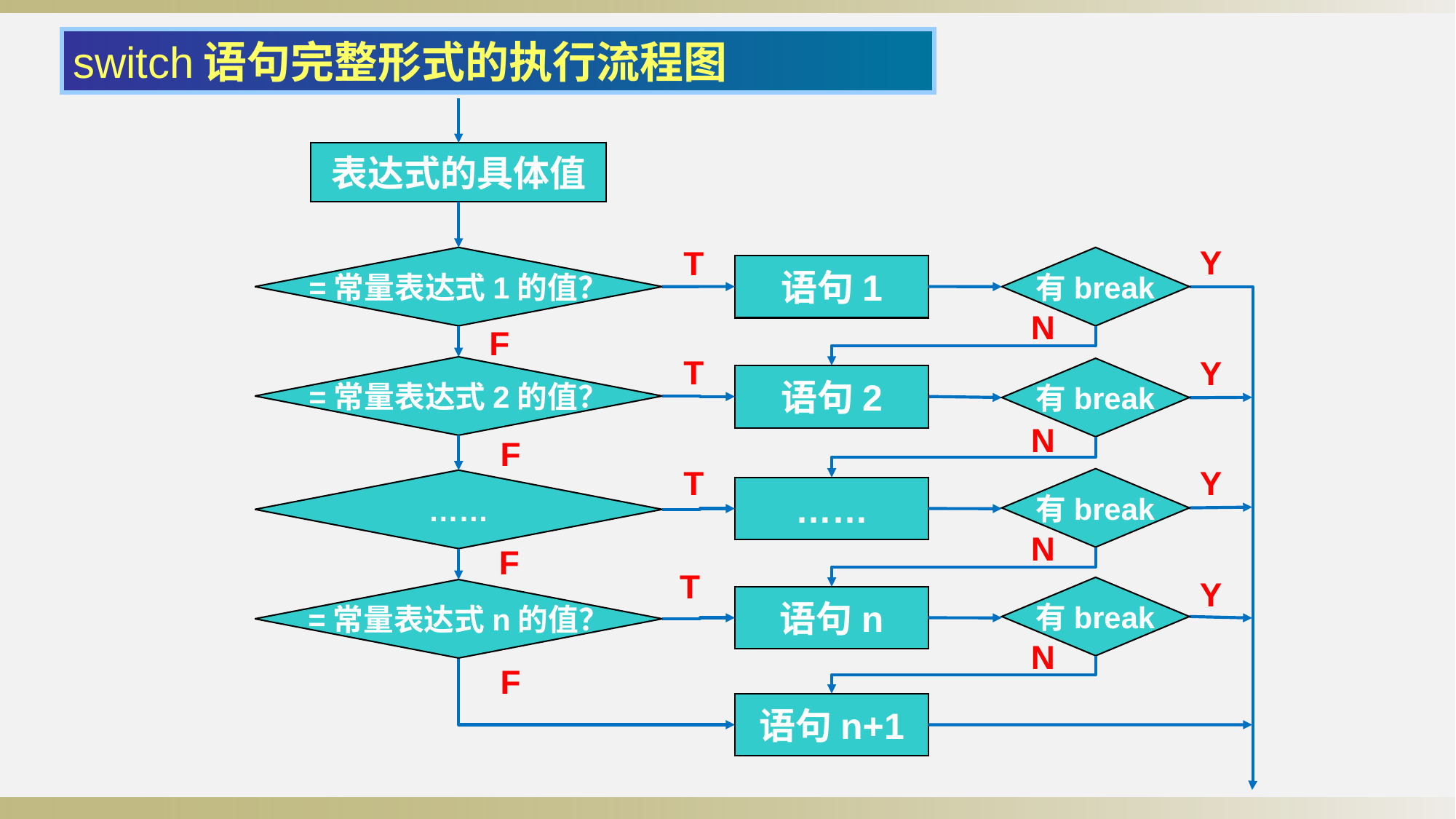

switch语句完整形式的执行流程图
表达式的具体值
Y
T
=常量表达式1的值？
有break
语句1
N
F
T
Y
=常量表达式2的值？
有break
语句2
N
F
T
Y
有break
……
……
N
F
T
Y
有break
=常量表达式n的值？
语句n
N
F
语句n+1